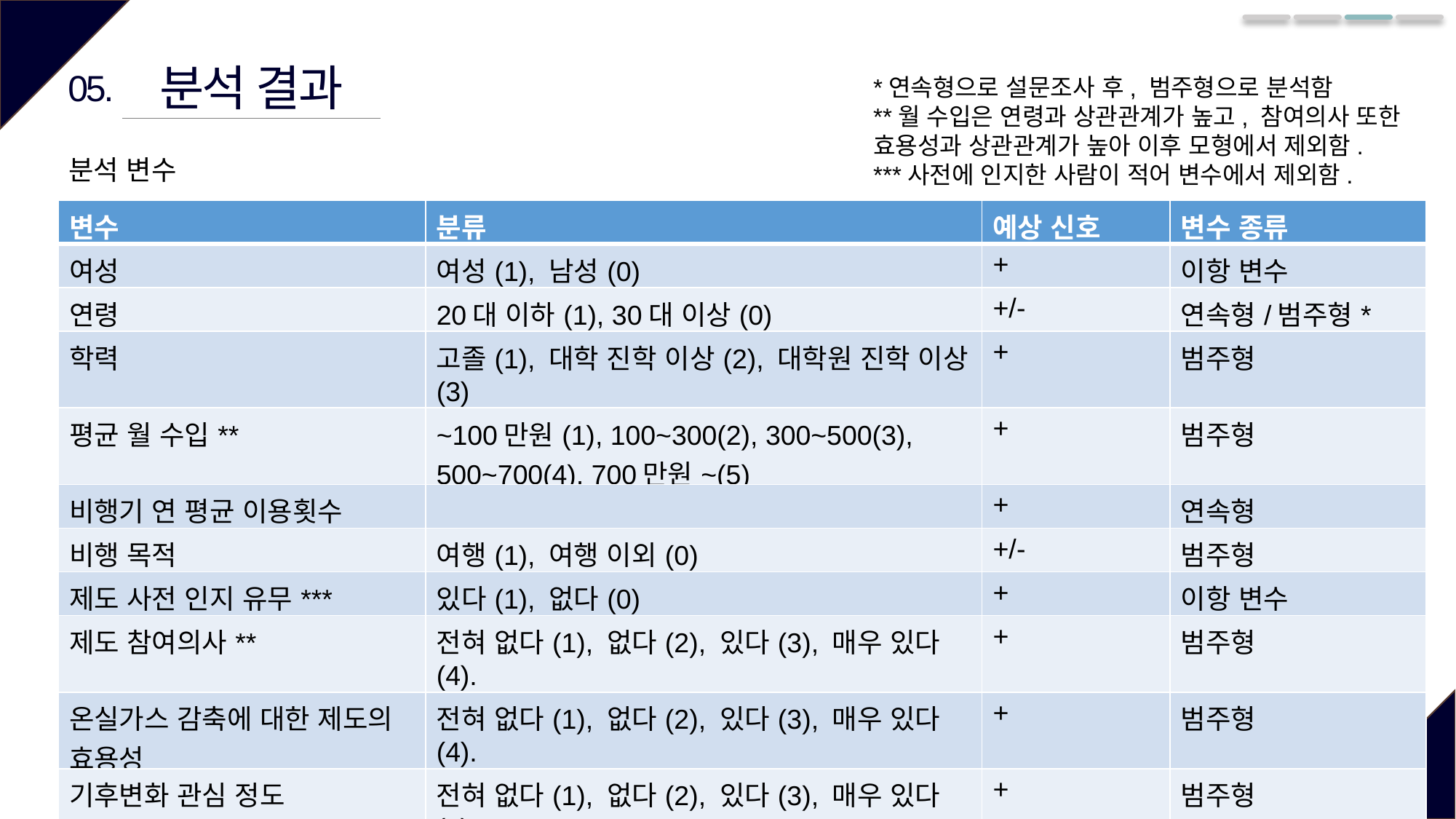

분석 결과
05.
*연속형으로 설문조사 후, 범주형으로 분석함
**월 수입은 연령과 상관관계가 높고, 참여의사 또한 효용성과 상관관계가 높아 이후 모형에서 제외함.
***사전에 인지한 사람이 적어 변수에서 제외함.
분석 변수
| 변수 | 분류 | 예상 신호 | 변수 종류 |
| --- | --- | --- | --- |
| 여성 | 여성(1), 남성(0) | + | 이항 변수 |
| 연령 | 20대 이하(1), 30대 이상(0) | +/- | 연속형/범주형\* |
| 학력 | 고졸(1), 대학 진학 이상(2), 대학원 진학 이상(3) | + | 범주형 |
| 평균 월 수입\*\* | ~100만원(1), 100~300(2), 300~500(3), 500~700(4), 700만원~(5) | + | 범주형 |
| 비행기 연 평균 이용횟수 |  | + | 연속형 |
| 비행 목적 | 여행(1), 여행 이외(0) | +/- | 범주형 |
| 제도 사전 인지 유무\*\*\* | 있다(1), 없다(0) | + | 이항 변수 |
| 제도 참여의사\*\* | 전혀 없다(1), 없다(2), 있다(3), 매우 있다(4). | + | 범주형 |
| 온실가스 감축에 대한 제도의 효용성 | 전혀 없다(1), 없다(2), 있다(3), 매우 있다(4). | + | 범주형 |
| 기후변화 관심 정도 | 전혀 없다(1), 없다(2), 있다(3), 매우 있다(4). | + | 범주형 |